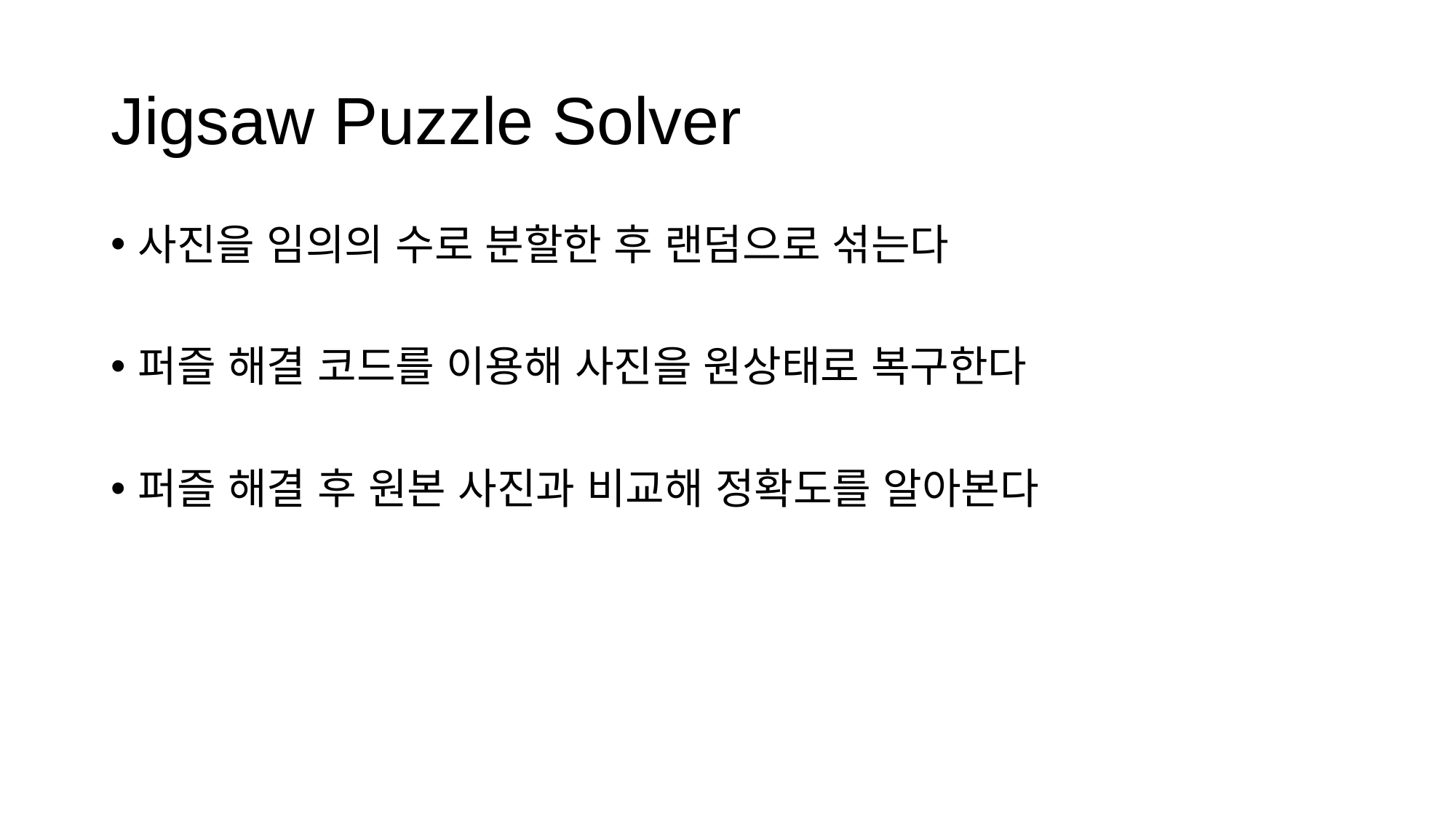

# Jigsaw Puzzle Solver
사진을 임의의 수로 분할한 후 랜덤으로 섞는다

퍼즐 해결 코드를 이용해 사진을 원상태로 복구한다

퍼즐 해결 후 원본 사진과 비교해 정확도를 알아본다